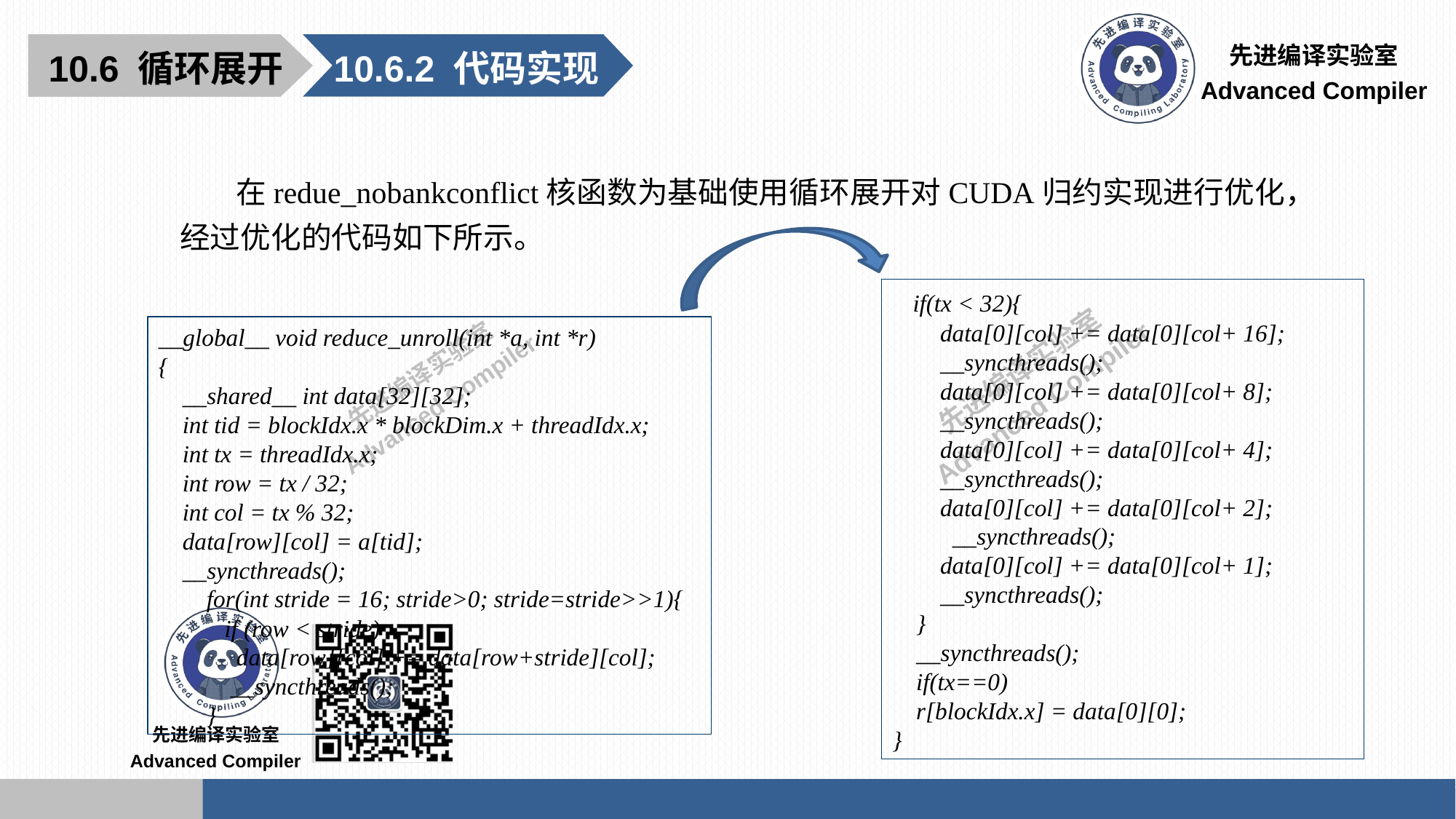

10.6.2 代码实现
10.6 循环展开

     在redue_nobankconflict核函数为基础使用循环展开对CUDA归约实现进行优化，经过优化的代码如下所示。

   if(tx < 32){
        data[0][col] += data[0][col+ 16];
        __syncthreads();
        data[0][col] += data[0][col+ 8];
        __syncthreads();
        data[0][col] += data[0][col+ 4];
        __syncthreads();
        data[0][col] += data[0][col+ 2];
          __syncthreads();
        data[0][col] += data[0][col+ 1];
        __syncthreads();
    }
    __syncthreads();
    if(tx==0)
    r[blockIdx.x] = data[0][0];
}
__global__ void reduce_unroll(int *a, int *r)
{
    __shared__ int data[32][32];
    int tid = blockIdx.x * blockDim.x + threadIdx.x;
    int tx = threadIdx.x;
    int row = tx / 32;
    int col = tx % 32;
    data[row][col] = a[tid];
    __syncthreads();
        for(int stride = 16; stride>0; stride=stride>>1){
           if (row < stride)
             data[row][col] += data[row+stride][col];
            __syncthreads();
        }